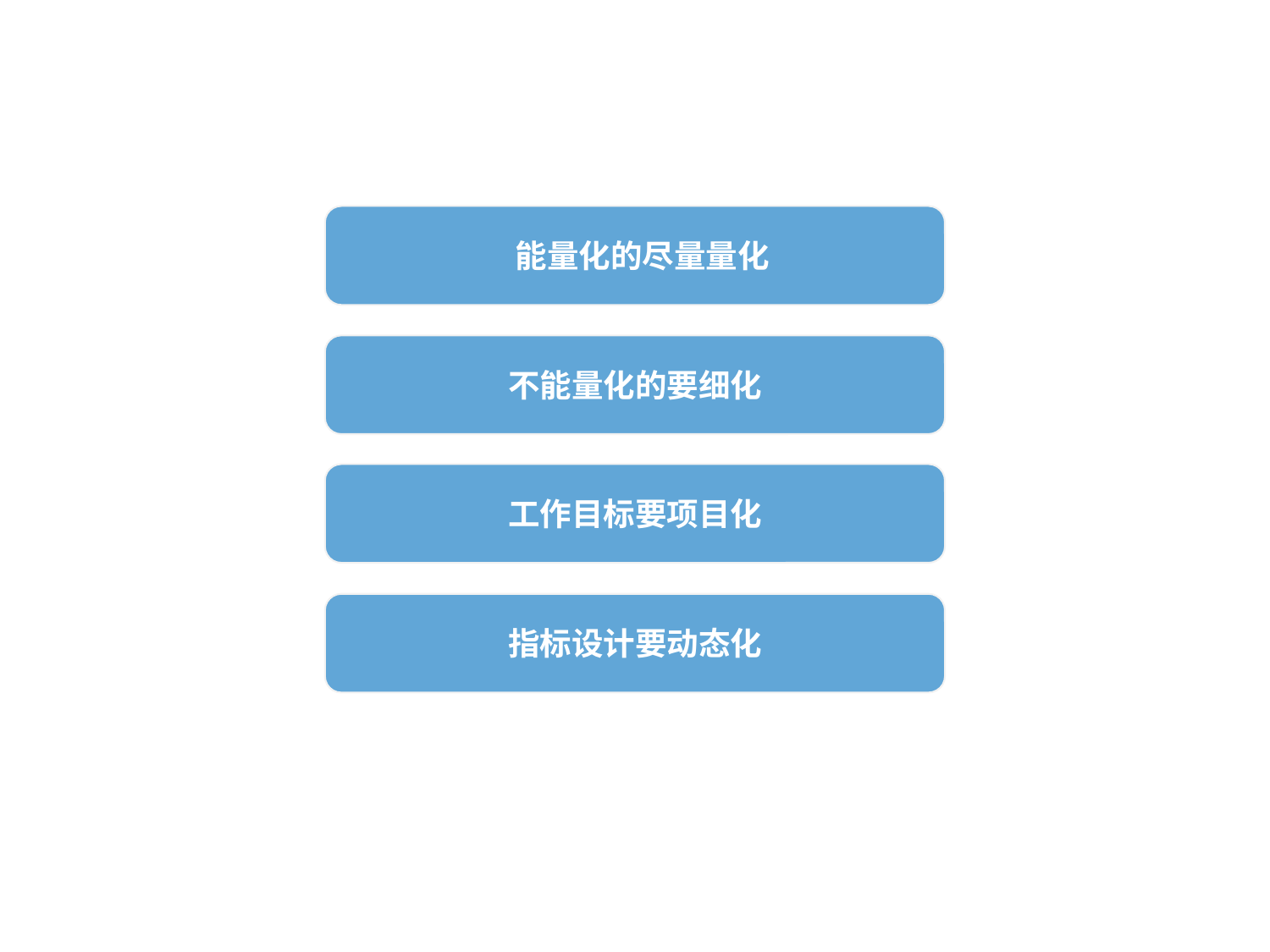

确定考核指标的四化原则
 能量化的尽量量化
不能量化的要细化
工作目标要项目化
指标设计要动态化